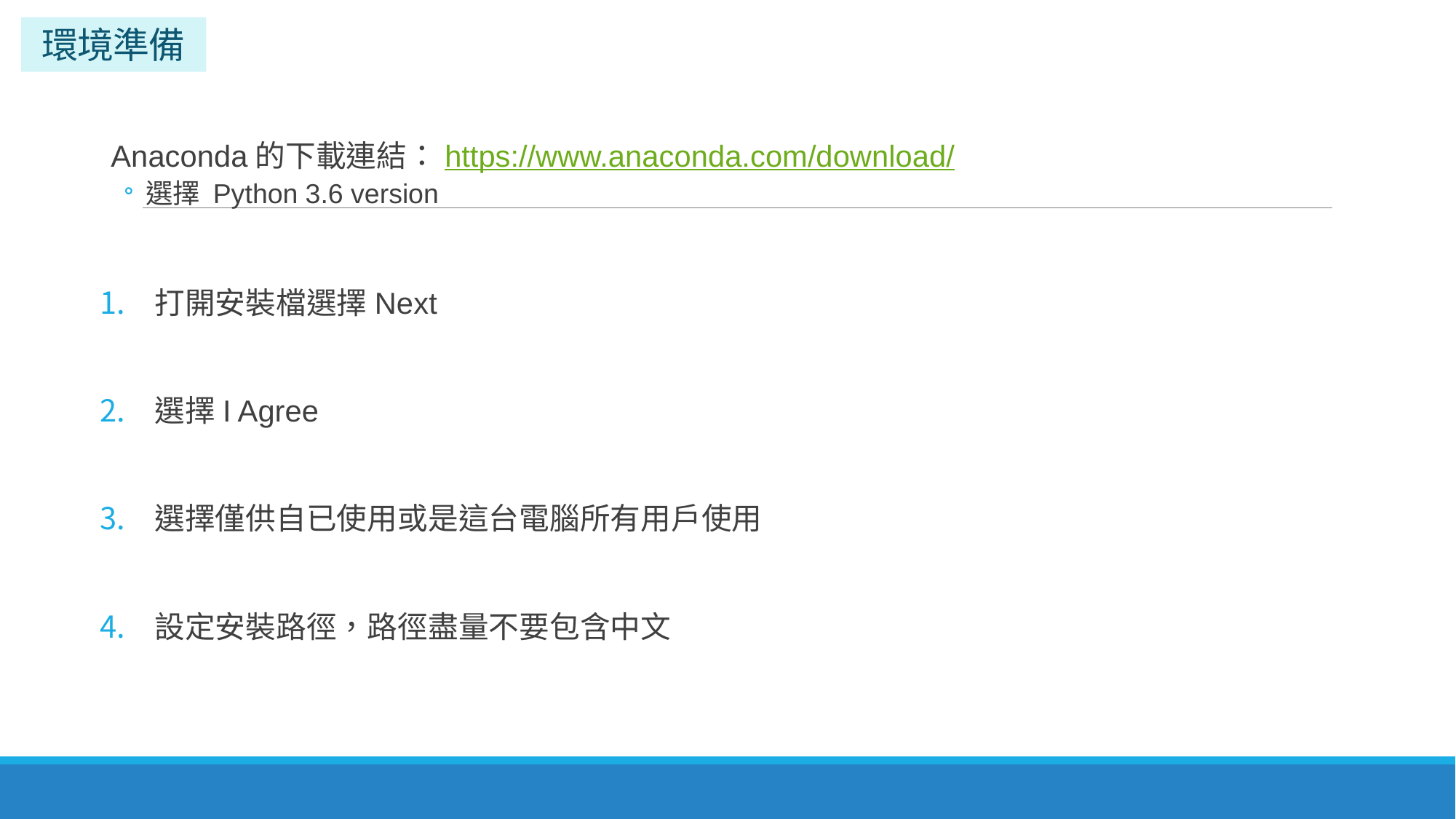

# 環境準備
Anaconda的下載連結：https://www.anaconda.com/download/
選擇 Python 3.6 version

打開安裝檔選擇Next

選擇I Agree

選擇僅供自已使用或是這台電腦所有用戶使用

設定安裝路徑，路徑盡量不要包含中文